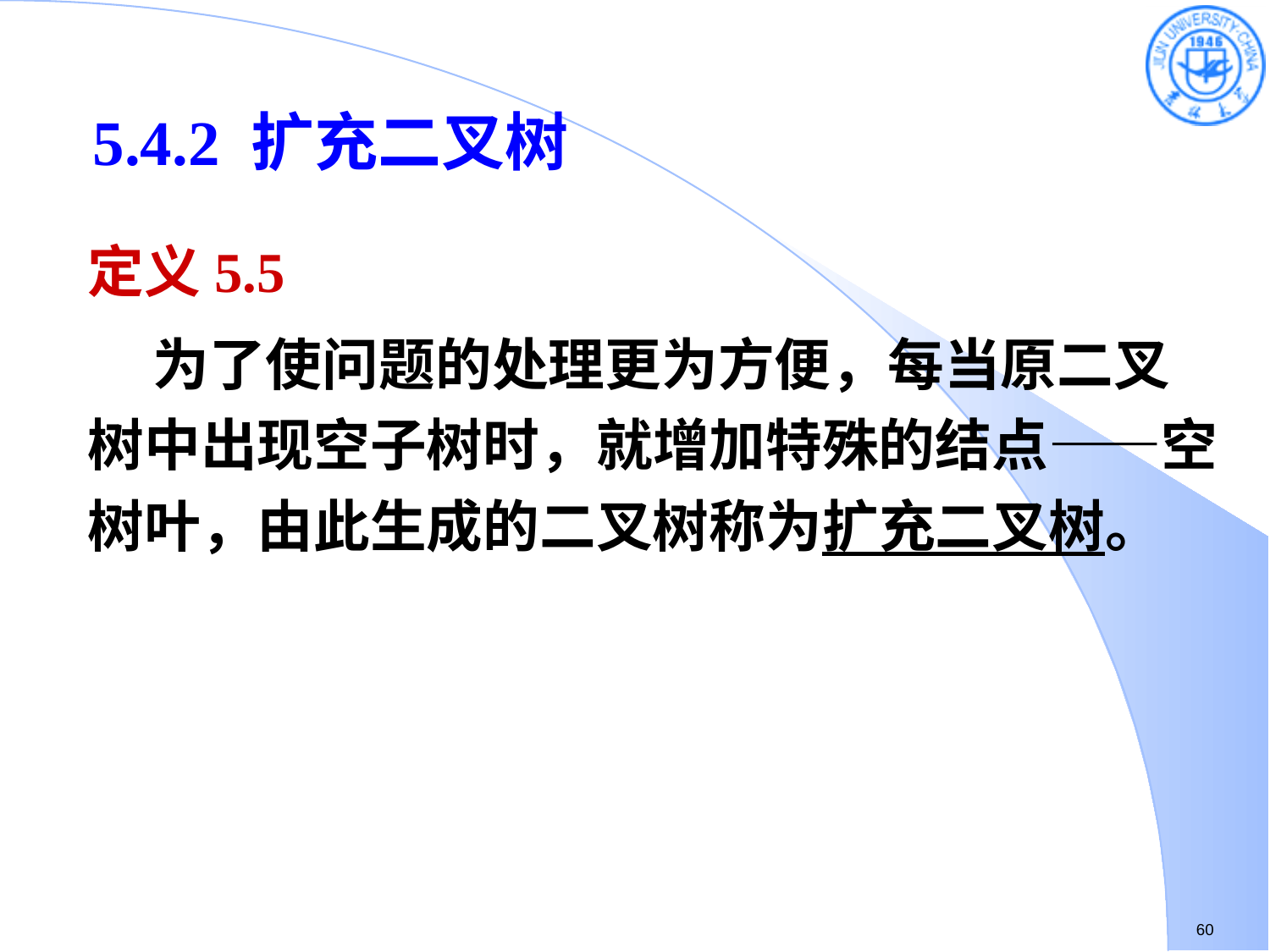

# 5.4.2 扩充二叉树
定义5.5
    为了使问题的处理更为方便，每当原二叉树中出现空子树时，就增加特殊的结点——空树叶，由此生成的二叉树称为扩充二叉树。